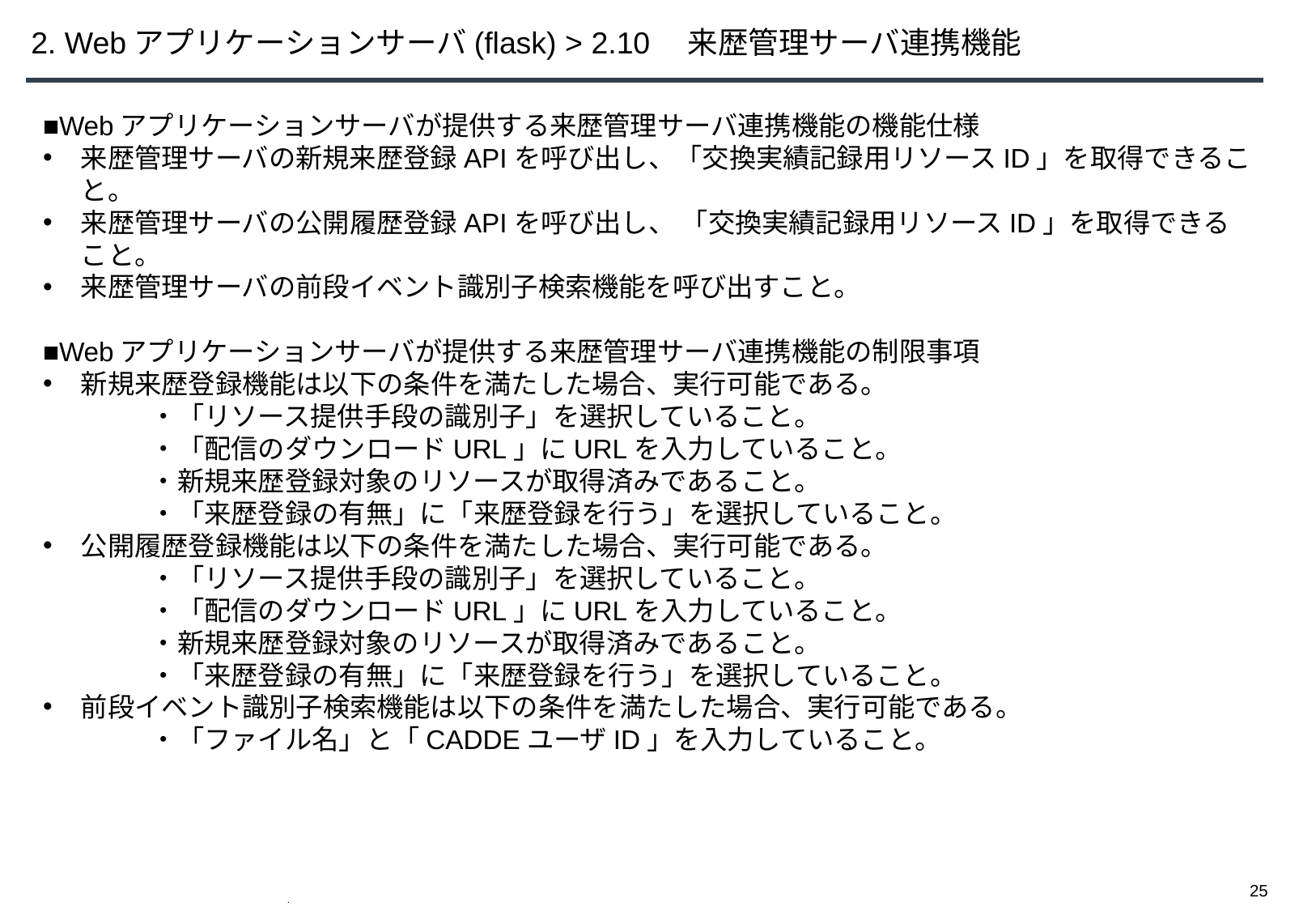

# 2. Webアプリケーションサーバ(flask) > 2.10　来歴管理サーバ連携機能
■Webアプリケーションサーバが提供する来歴管理サーバ連携機能の機能仕様
来歴管理サーバの新規来歴登録APIを呼び出し、「交換実績記録用リソースID」を取得できること。
来歴管理サーバの公開履歴登録APIを呼び出し、 「交換実績記録用リソースID」を取得できること。
来歴管理サーバの前段イベント識別子検索機能を呼び出すこと。

■Webアプリケーションサーバが提供する来歴管理サーバ連携機能の制限事項
新規来歴登録機能は以下の条件を満たした場合、実行可能である。
　　　　・「リソース提供手段の識別子」を選択していること。
　　　　・「配信のダウンロードURL」にURLを入力していること。
　　　　・新規来歴登録対象のリソースが取得済みであること。
　　　　・「来歴登録の有無」に「来歴登録を行う」を選択していること。
公開履歴登録機能は以下の条件を満たした場合、実行可能である。
　　　　・「リソース提供手段の識別子」を選択していること。
　　　　・「配信のダウンロードURL」にURLを入力していること。
　　　　・新規来歴登録対象のリソースが取得済みであること。
　　　　・「来歴登録の有無」に「来歴登録を行う」を選択していること。
前段イベント識別子検索機能は以下の条件を満たした場合、実行可能である。
　　　　・「ファイル名」と「CADDEユーザID」を入力していること。